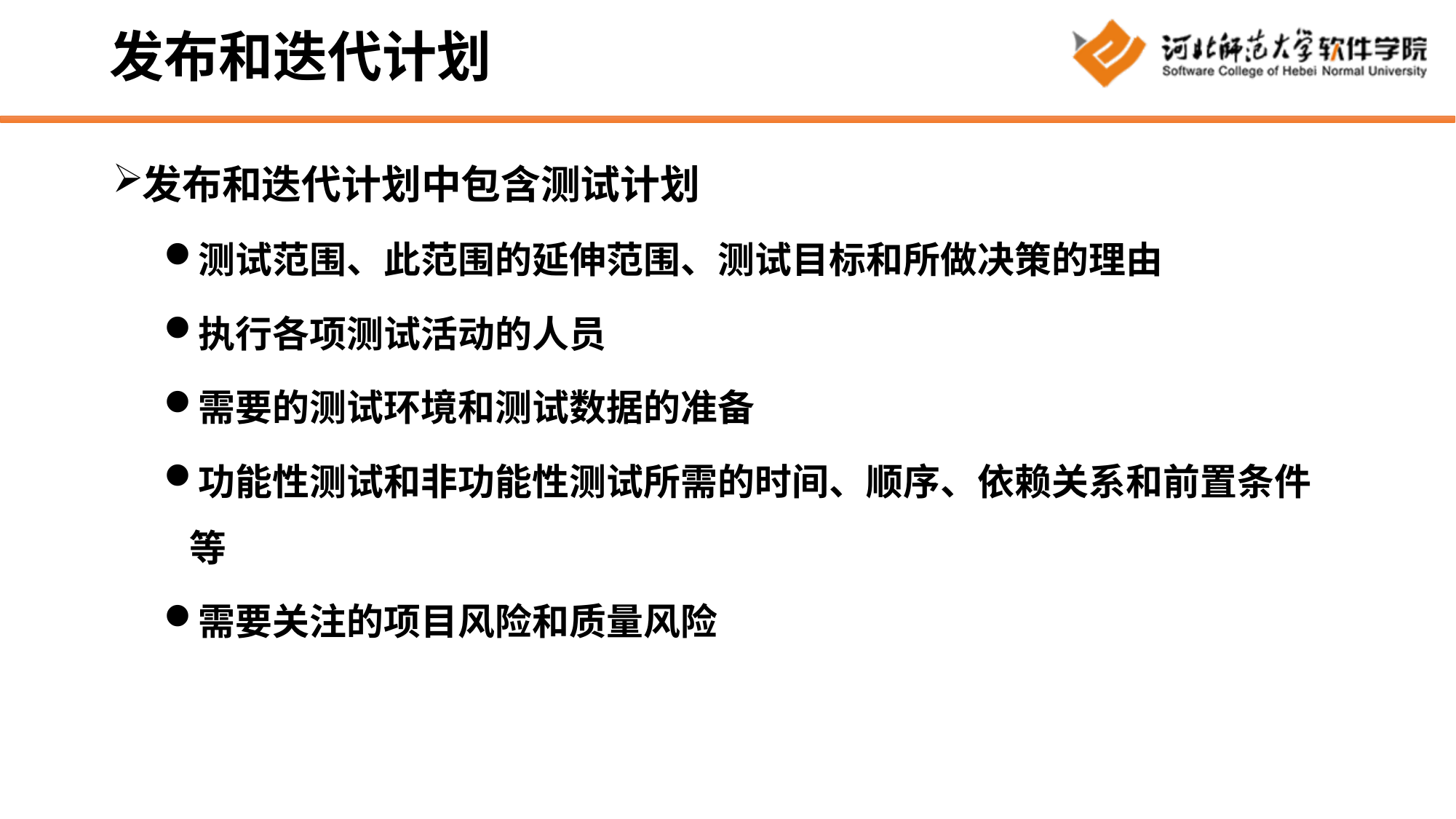

# 发布和迭代计划
发布和迭代计划中包含测试计划
测试范围、此范围的延伸范围、测试目标和所做决策的理由
执行各项测试活动的人员
需要的测试环境和测试数据的准备
功能性测试和非功能性测试所需的时间、顺序、依赖关系和前置条件等
需要关注的项目风险和质量风险